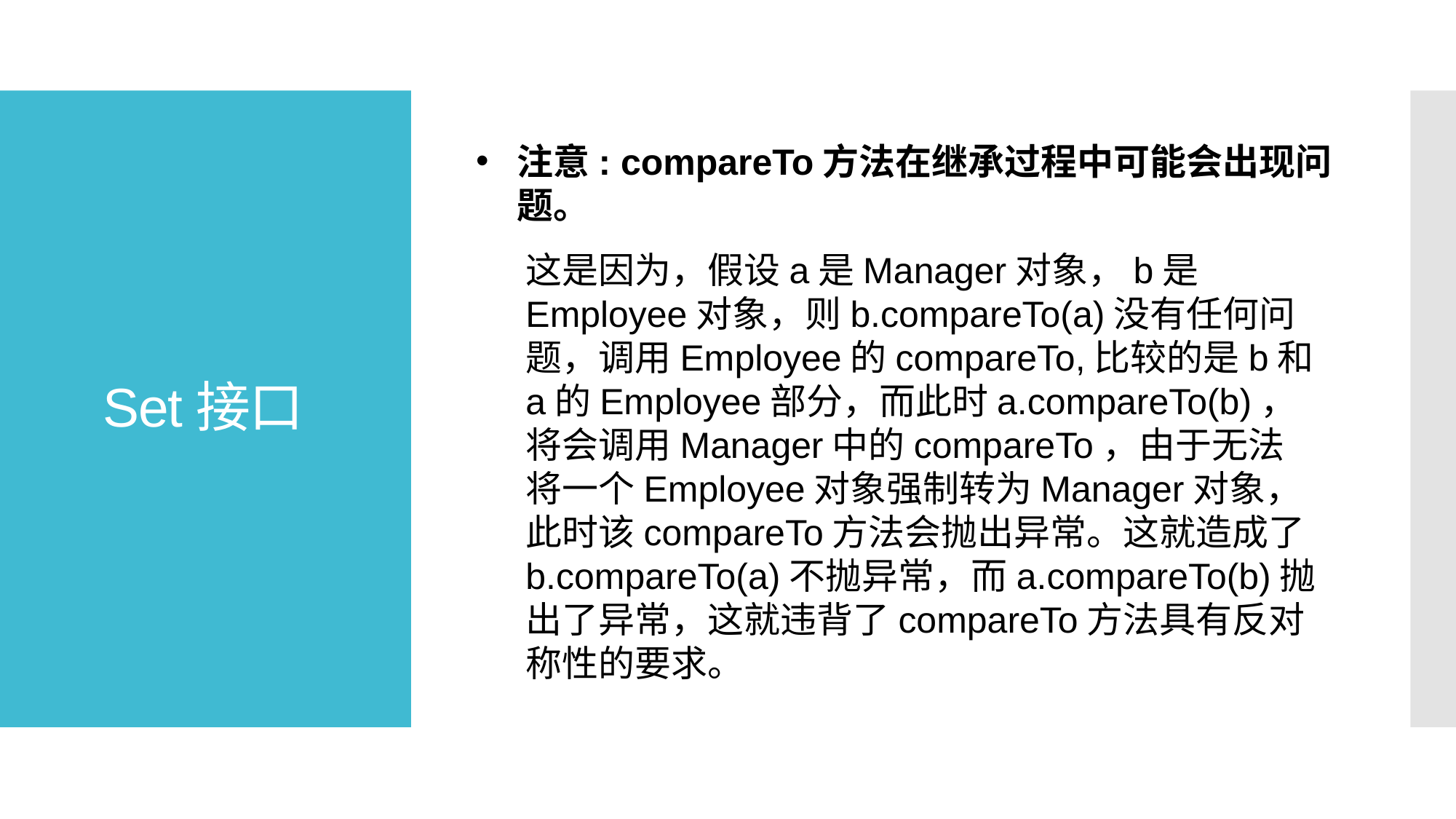

注意: compareTo方法在继承过程中可能会出现问题。
# Set接口
这是因为，假设a是Manager对象，b是Employee对象，则b.compareTo(a)没有任何问题，调用Employee的compareTo,比较的是b和a的Employee部分，而此时a.compareTo(b)，将会调用Manager中的compareTo，由于无法将一个Employee对象强制转为Manager对象，此时该compareTo方法会抛出异常。这就造成了b.compareTo(a)不抛异常，而a.compareTo(b)抛出了异常，这就违背了compareTo方法具有反对称性的要求。